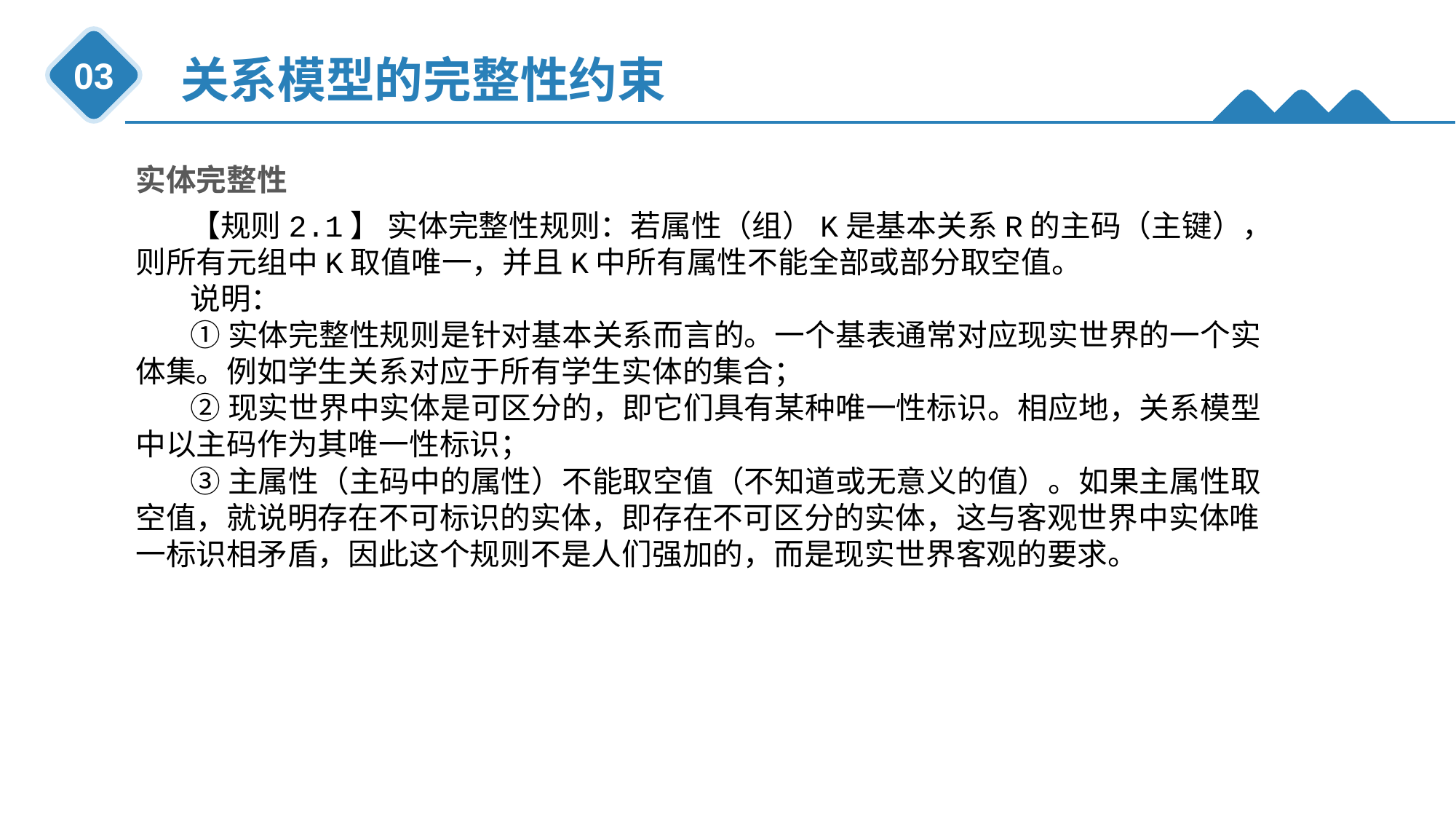

关系模型的完整性约束
03

实体完整性
【规则2.1】 实体完整性规则：若属性（组）K是基本关系R的主码（主键），则所有元组中K取值唯一，并且K中所有属性不能全部或部分取空值。
说明：
①实体完整性规则是针对基本关系而言的。一个基表通常对应现实世界的一个实体集。例如学生关系对应于所有学生实体的集合；
②现实世界中实体是可区分的，即它们具有某种唯一性标识。相应地，关系模型中以主码作为其唯一性标识；
③主属性（主码中的属性）不能取空值（不知道或无意义的值）。如果主属性取空值，就说明存在不可标识的实体，即存在不可区分的实体，这与客观世界中实体唯一标识相矛盾，因此这个规则不是人们强加的，而是现实世界客观的要求。